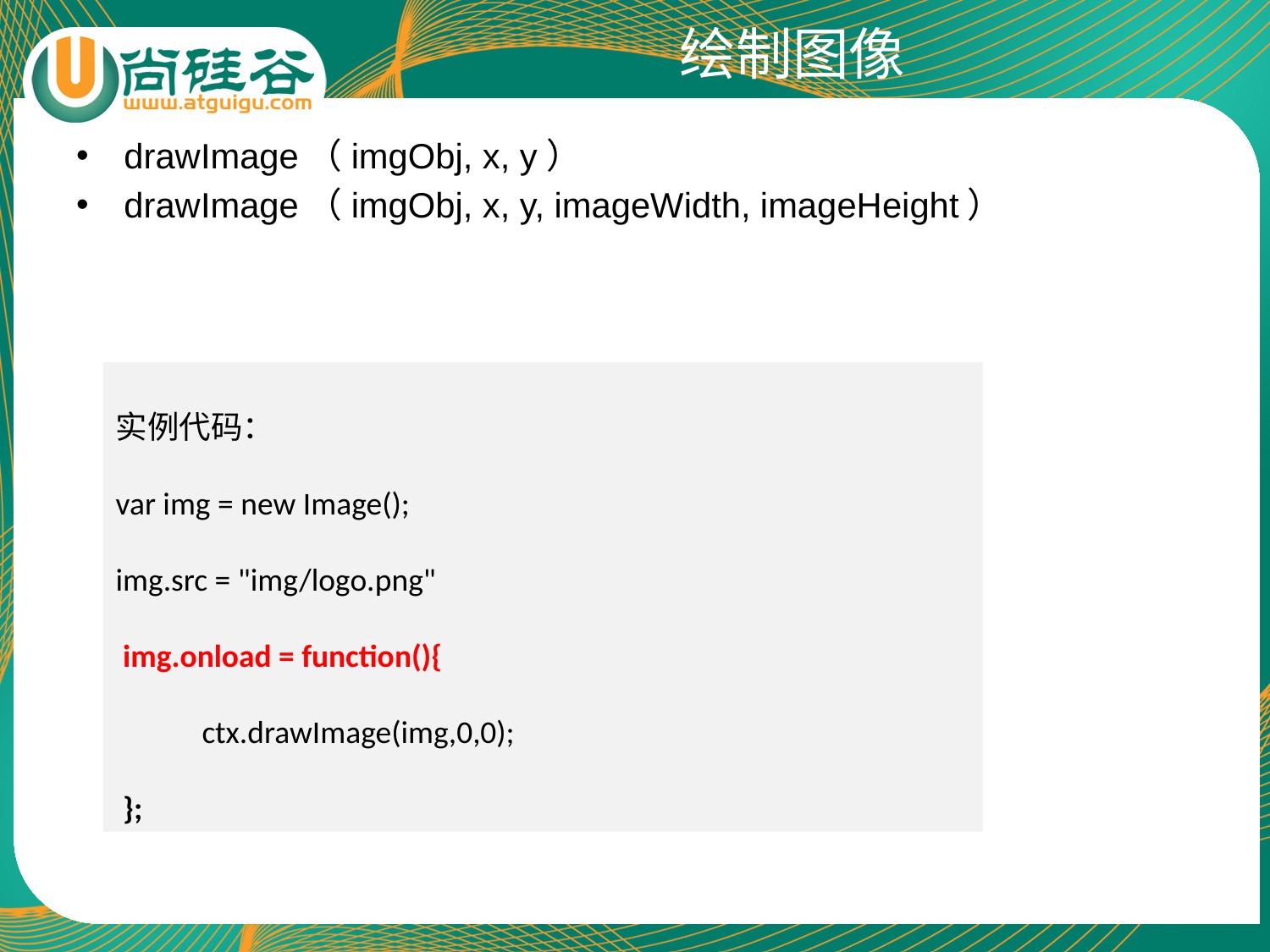

# 绘制图像
drawImage（imgObj, x, y）
drawImage（imgObj, x, y, imageWidth, imageHeight）

实例代码：
var img = new Image();
img.src = "img/logo.png"
 img.onload = function(){
            ctx.drawImage(img,0,0);
 };